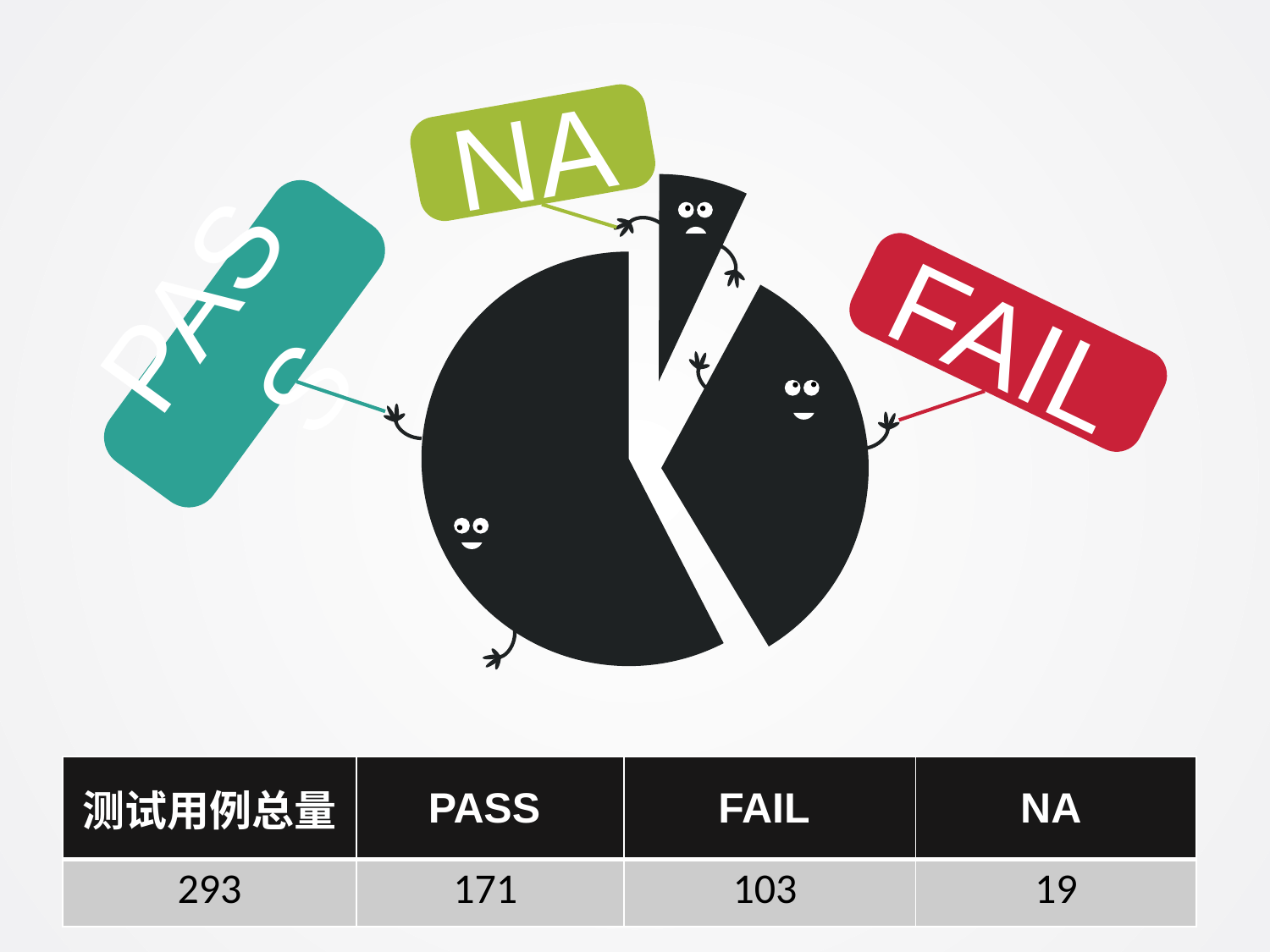

NA

PASS
FAIL

| 测试用例总量 | PASS | FAIL | NA |
| --- | --- | --- | --- |
| 293 | 171 | 103 | 19 |